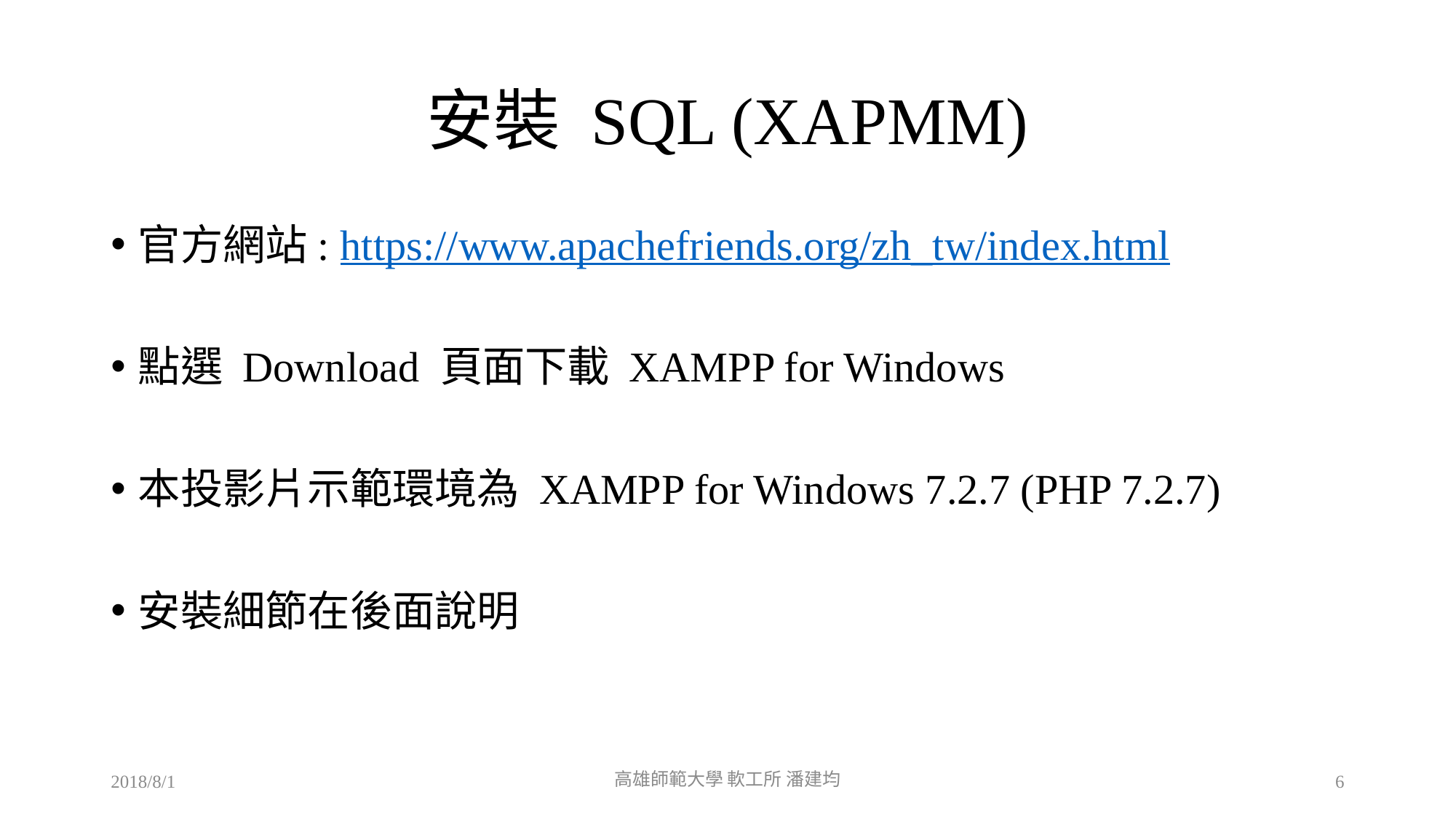

# 安裝 SQL (XAPMM)
官方網站: https://www.apachefriends.org/zh_tw/index.html

點選 Download 頁面下載 XAMPP for Windows

本投影片示範環境為 XAMPP for Windows 7.2.7 (PHP 7.2.7)

安裝細節在後面說明
2018/8/1
高雄師範大學 軟工所 潘建均
6